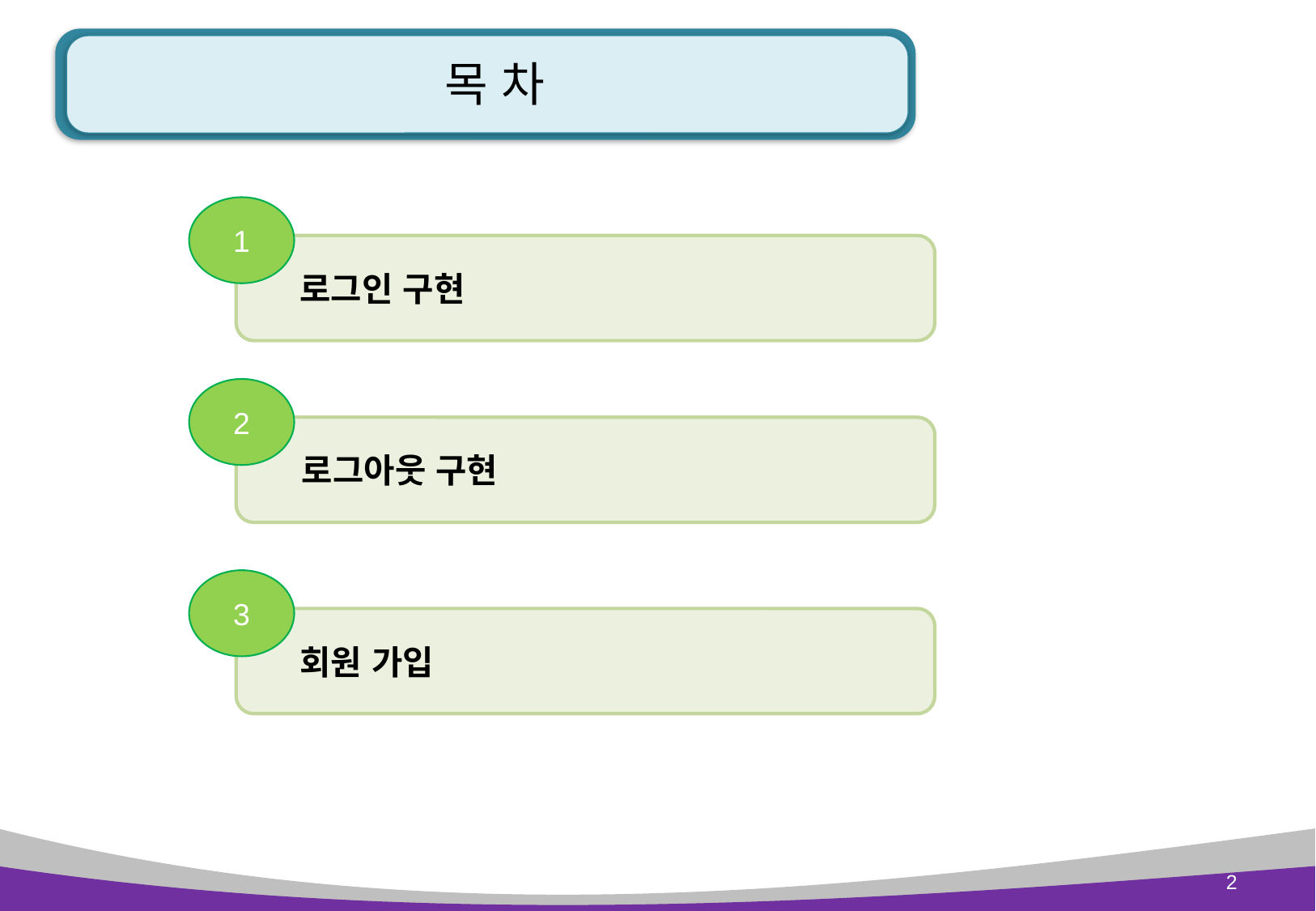

# 목 차
1
     로그인 구현
2
     로그아웃 구현
3
     회원 가입
2